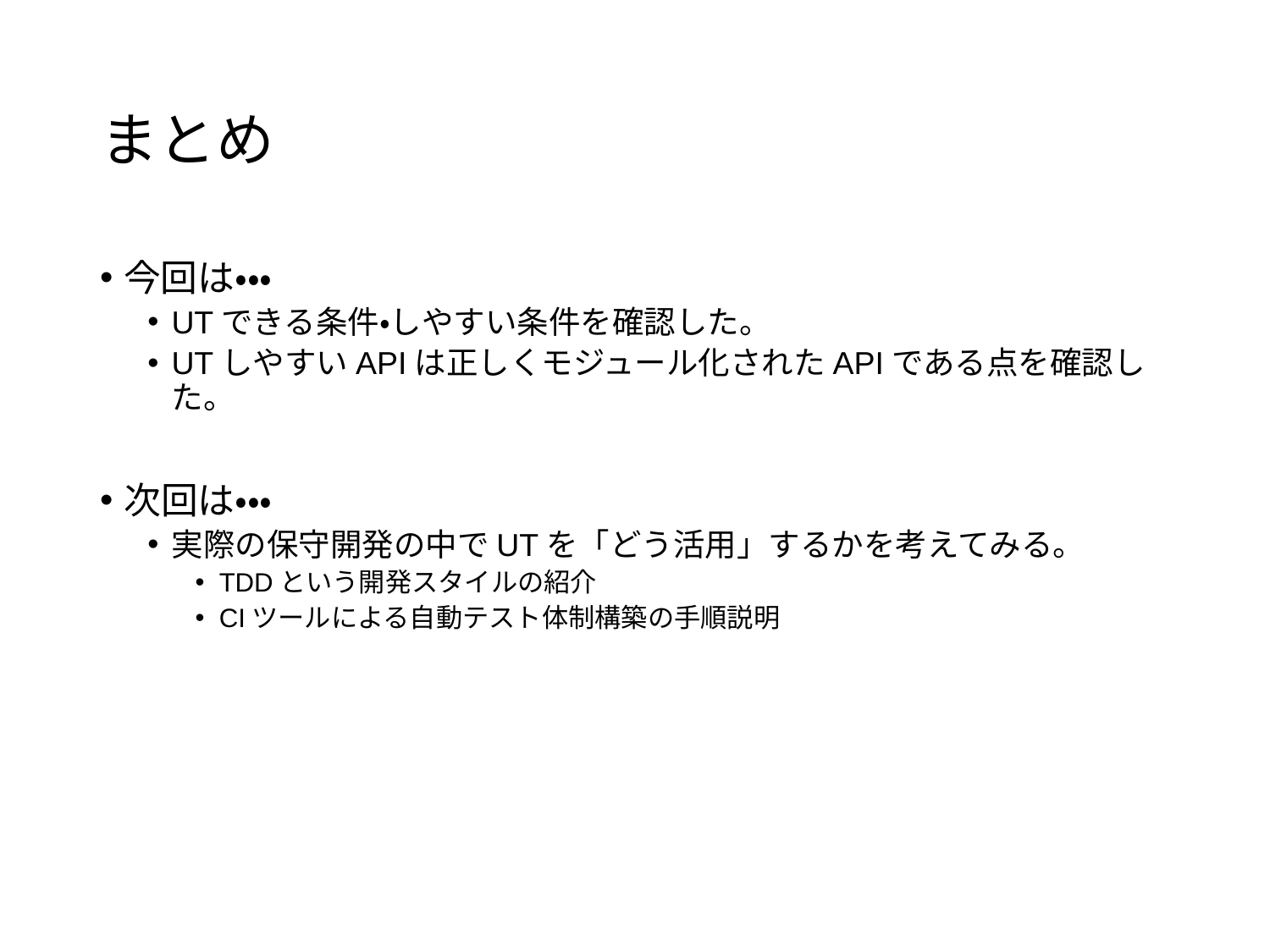

# まとめ
今回は・・・
UTできる条件・しやすい条件を確認した。
UTしやすいAPIは正しくモジュール化されたAPIである点を確認した。

次回は・・・
実際の保守開発の中でUTを「どう活用」するかを考えてみる。
TDDという開発スタイルの紹介
CIツールによる自動テスト体制構築の手順説明